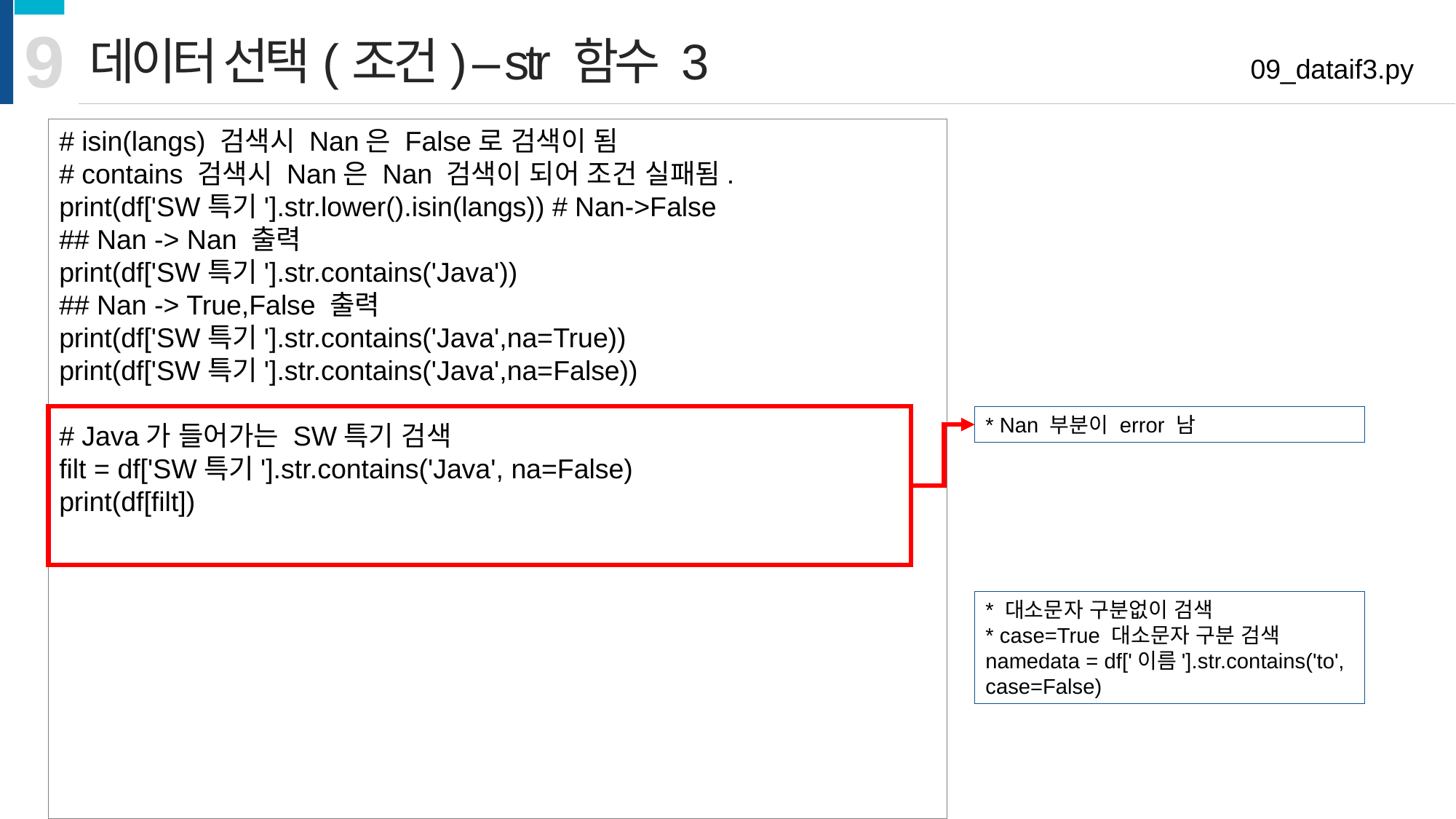

9
데이터 선택(조건) – str 함수 3
09_dataif3.py
# isin(langs) 검색시 Nan은 False로 검색이 됨
# contains 검색시 Nan은 Nan 검색이 되어 조건 실패됨.
print(df['SW특기'].str.lower().isin(langs)) # Nan->False
## Nan -> Nan 출력
print(df['SW특기'].str.contains('Java'))
## Nan -> True,False 출력
print(df['SW특기'].str.contains('Java',na=True))
print(df['SW특기'].str.contains('Java',na=False))

# Java가 들어가는 SW특기 검색
filt = df['SW특기'].str.contains('Java', na=False)
print(df[filt])

* Nan 부분이 error 남
* 대소문자 구분없이 검색
* case=True 대소문자 구분 검색
namedata = df['이름'].str.contains('to', case=False)